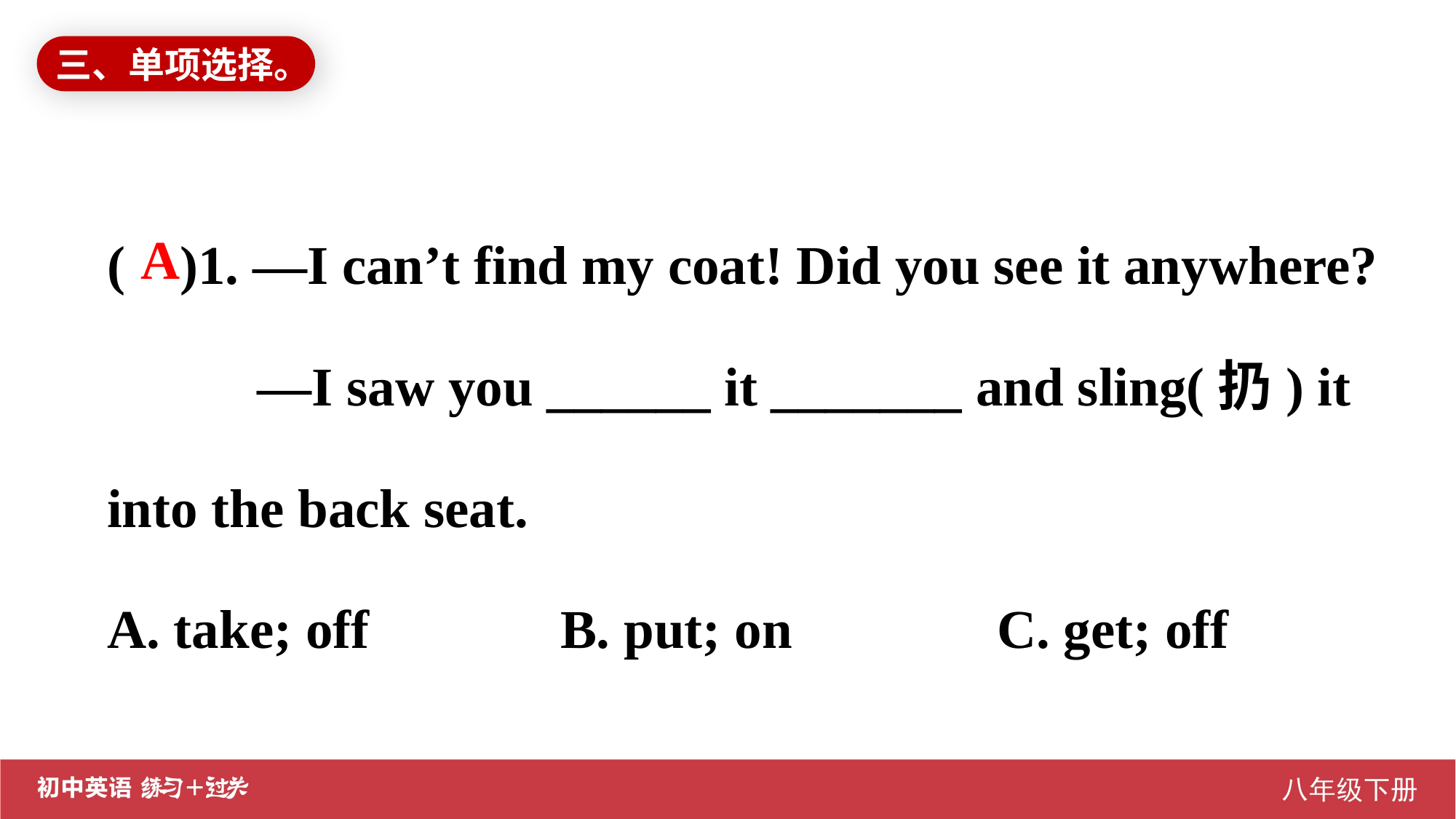

三、单项选择。
(    )1. —I can’t find my coat! Did you see it anywhere?
           —I saw you ______ it _______ and sling(扔) it into the back seat.
A. take; off              B. put; on               C. get; off
A